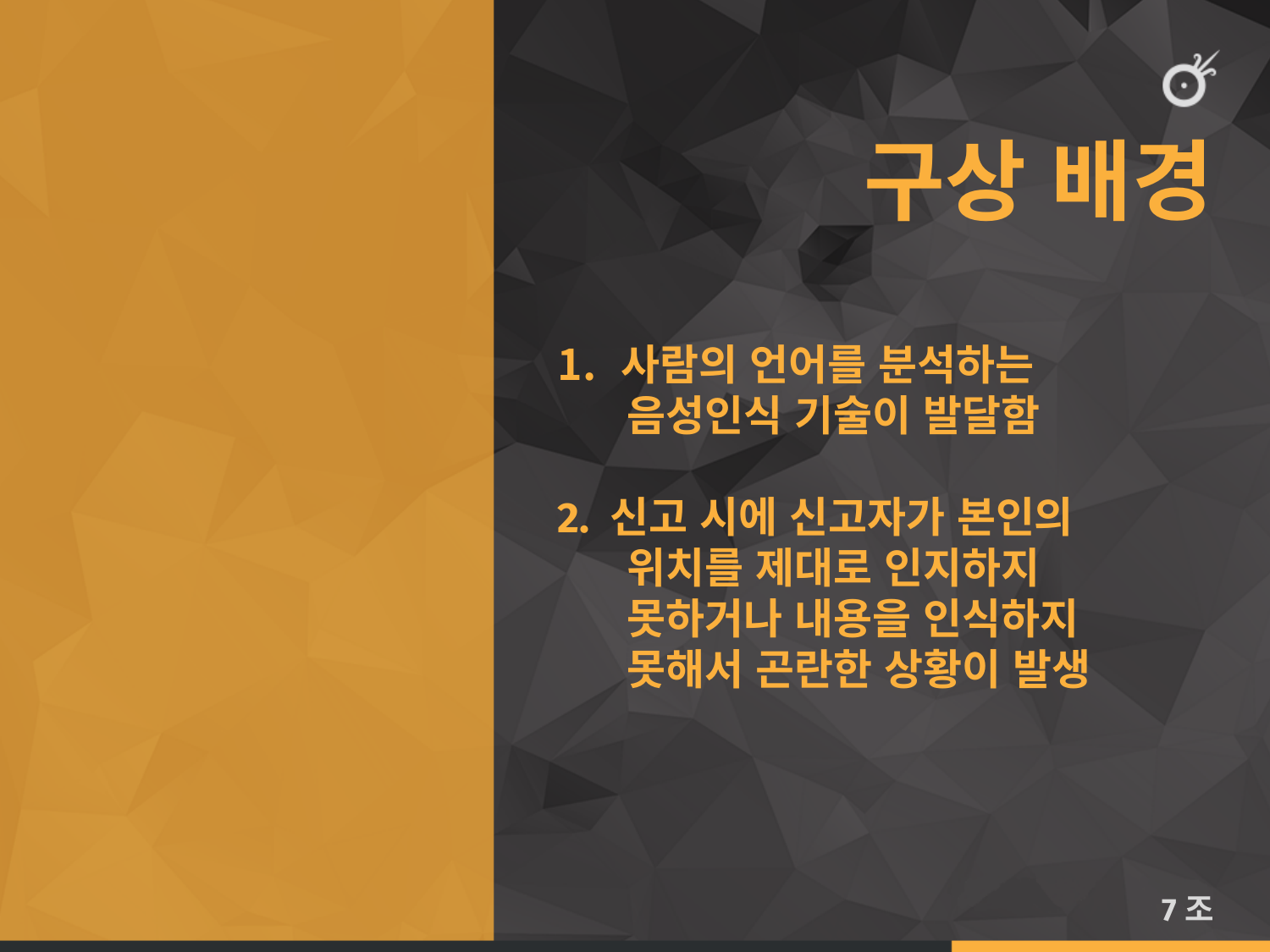

# 구상 배경
사람의 언어를 분석하는
     음성인식 기술이 발달함

2. 신고 시에 신고자가 본인의
     위치를 제대로 인지하지
     못하거나 내용을 인식하지
     못해서 곤란한 상황이 발생
7조